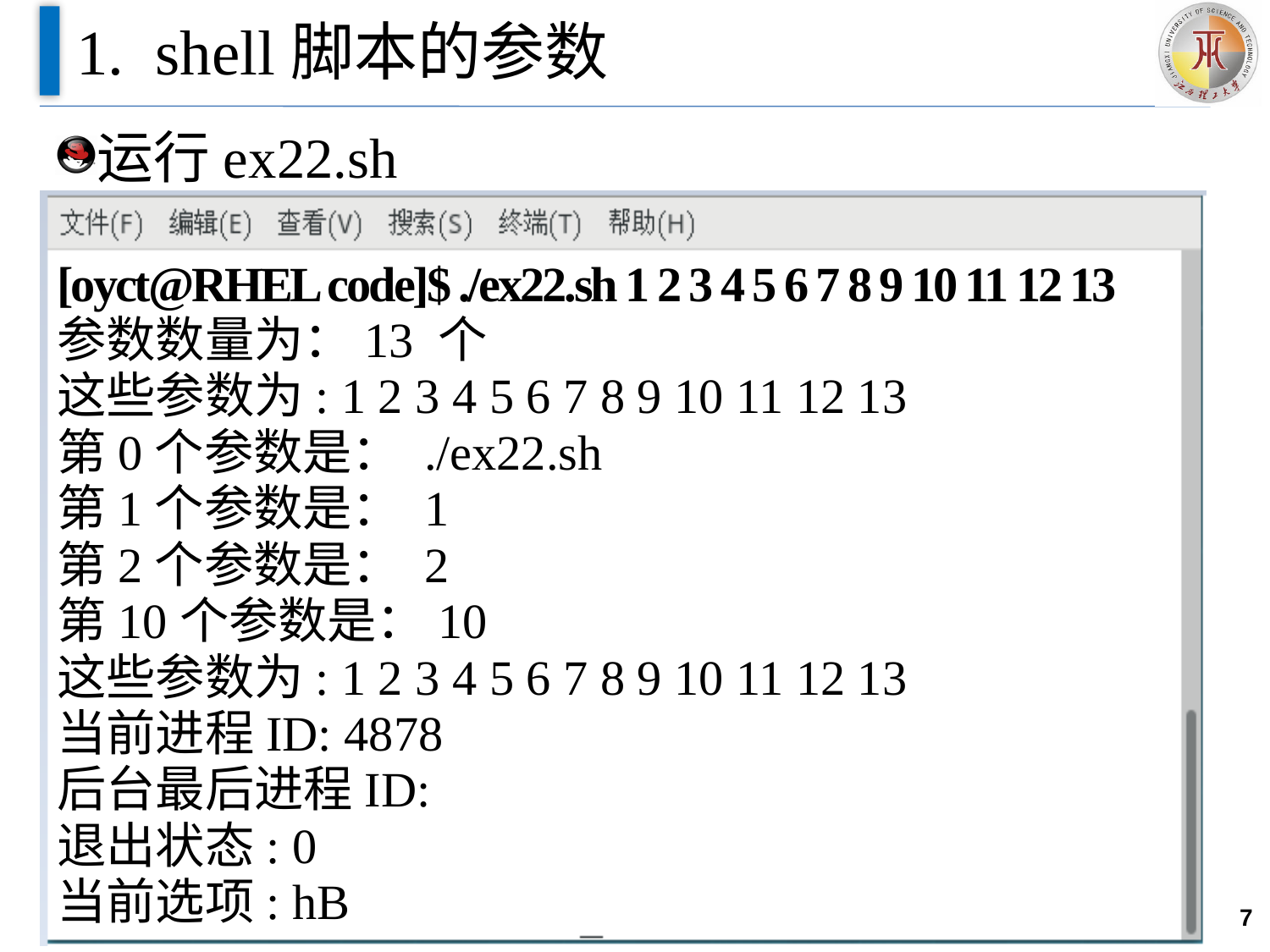

# 1.  shell脚本的参数
运行ex22.sh
[oyct@RHEL code]$ ./ex22.sh 1 2 3 4 5 6 7 8 9 10 11 12 13
参数数量为：13 个
这些参数为: 1 2 3 4 5 6 7 8 9 10 11 12 13
第0个参数是： ./ex22.sh
第1个参数是： 1
第2个参数是： 2
第10个参数是：10
这些参数为: 1 2 3 4 5 6 7 8 9 10 11 12 13
当前进程ID: 4878
后台最后进程ID:
退出状态: 0
当前选项: hB

7